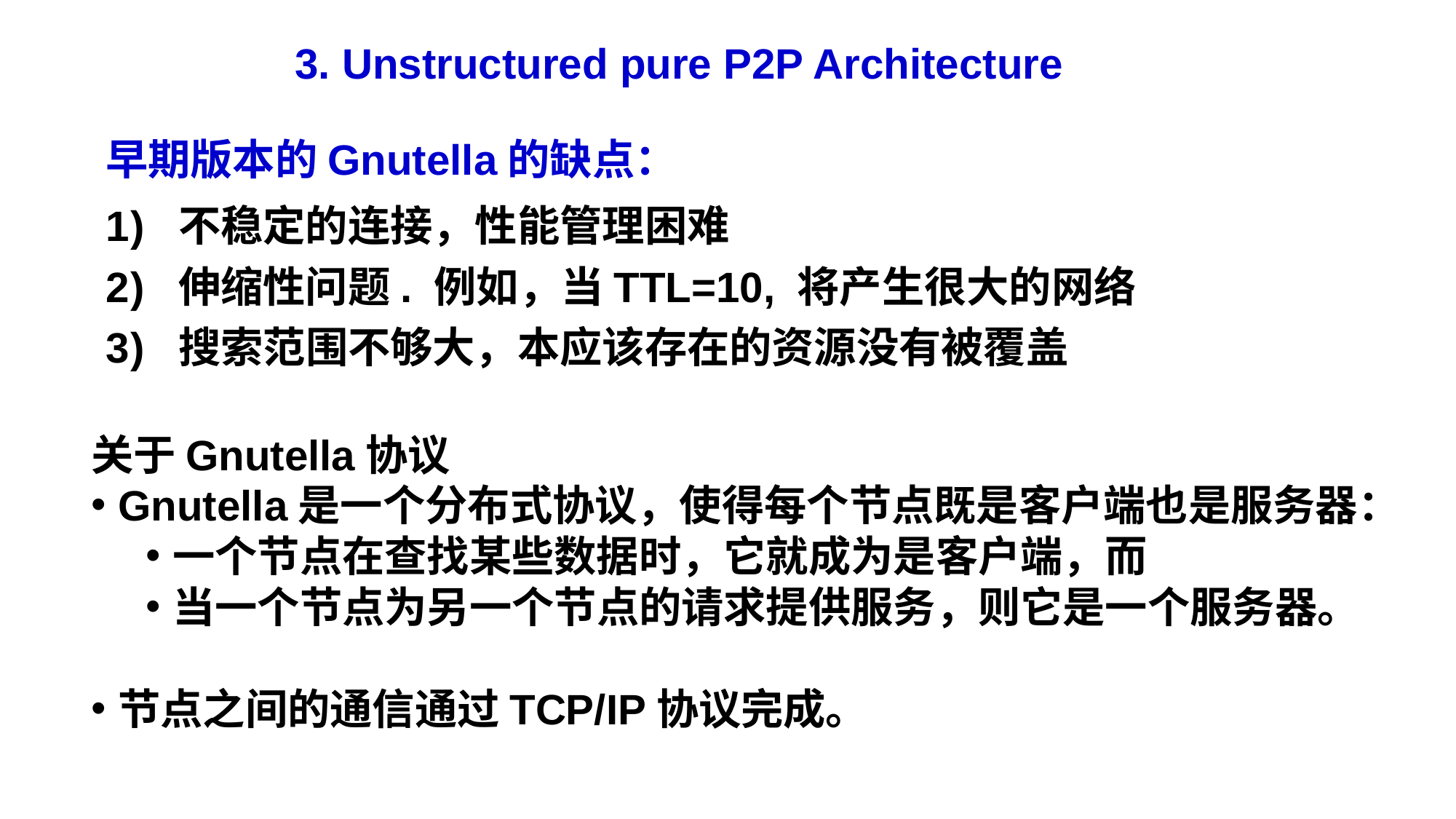

3. Unstructured pure P2P Architecture
# 早期版本的Gnutella的缺点：
不稳定的连接，性能管理困难
伸缩性问题. 例如，当TTL=10, 将产生很大的网络
搜索范围不够大，本应该存在的资源没有被覆盖
关于Gnutella协议
Gnutella是一个分布式协议，使得每个节点既是客户端也是服务器：
一个节点在查找某些数据时，它就成为是客户端，而
当一个节点为另一个节点的请求提供服务，则它是一个服务器。

节点之间的通信通过TCP/IP协议完成。